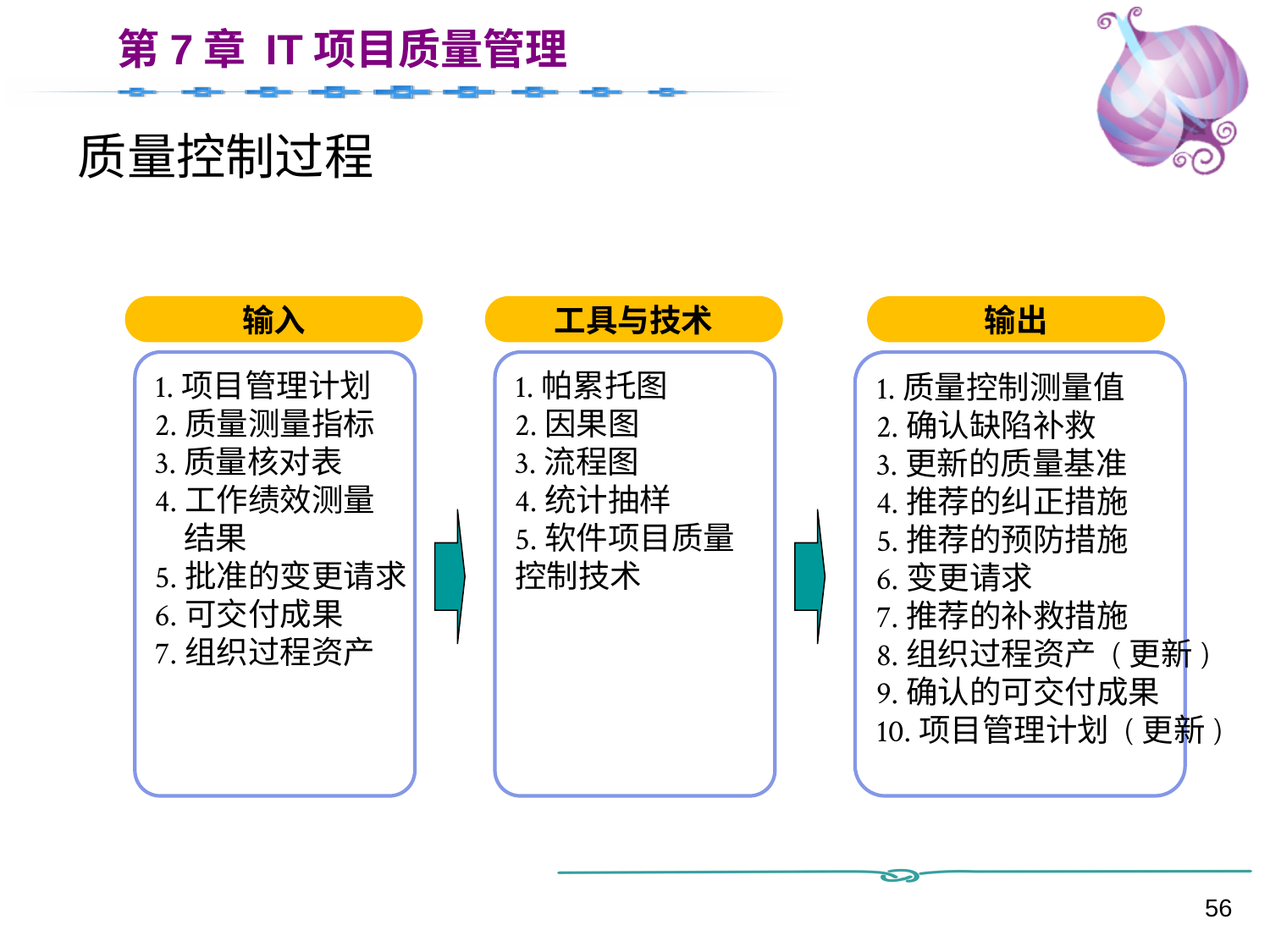

# 质量控制过程
输入
工具与技术
输出
1.项目管理计划
2.质量测量指标
3.质量核对表
4.工作绩效测量
   结果
5.批准的变更请求
6.可交付成果
7.组织过程资产
1.帕累托图
2.因果图
3.流程图
4.统计抽样
5.软件项目质量
控制技术
1.质量控制测量值
2.确认缺陷补救
3.更新的质量基准
4.推荐的纠正措施
5.推荐的预防措施
6.变更请求
7.推荐的补救措施
8.组织过程资产 (更新)
9.确认的可交付成果
10.项目管理计划 (更新)

56